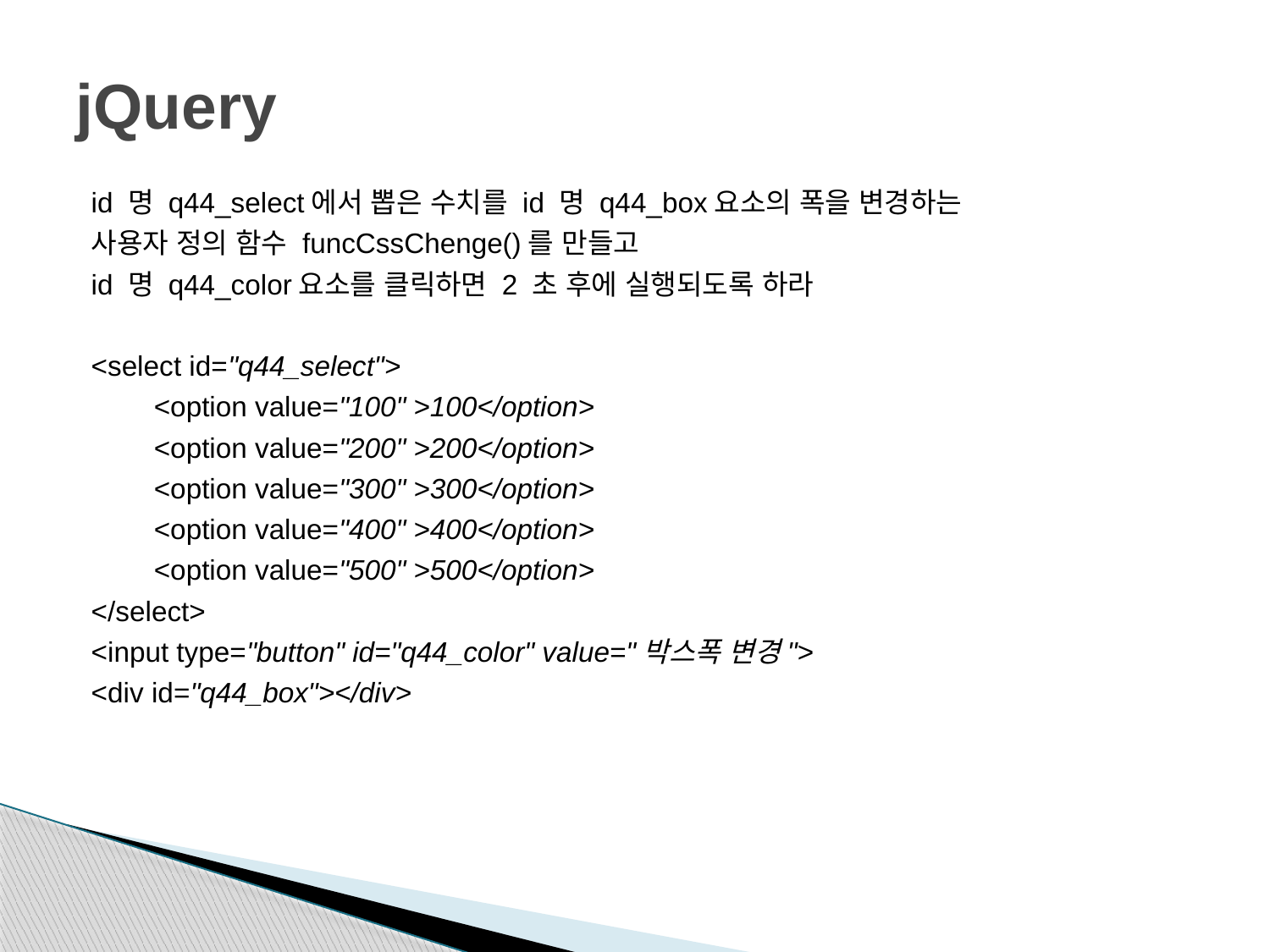

# jQuery
id 명 q44_select에서 뽑은 수치를 id 명 q44_box요소의 폭을 변경하는
사용자 정의 함수 funcCssChenge()를 만들고
id 명 q44_color요소를 클릭하면 2 초 후에 실행되도록 하라

<select id="q44_select">
        <option value="100" >100</option>
        <option value="200" >200</option>
        <option value="300" >300</option>
        <option value="400" >400</option>
        <option value="500" >500</option>
</select>
<input type="button" id="q44_color" value="박스폭 변경">
<div id="q44_box"></div>